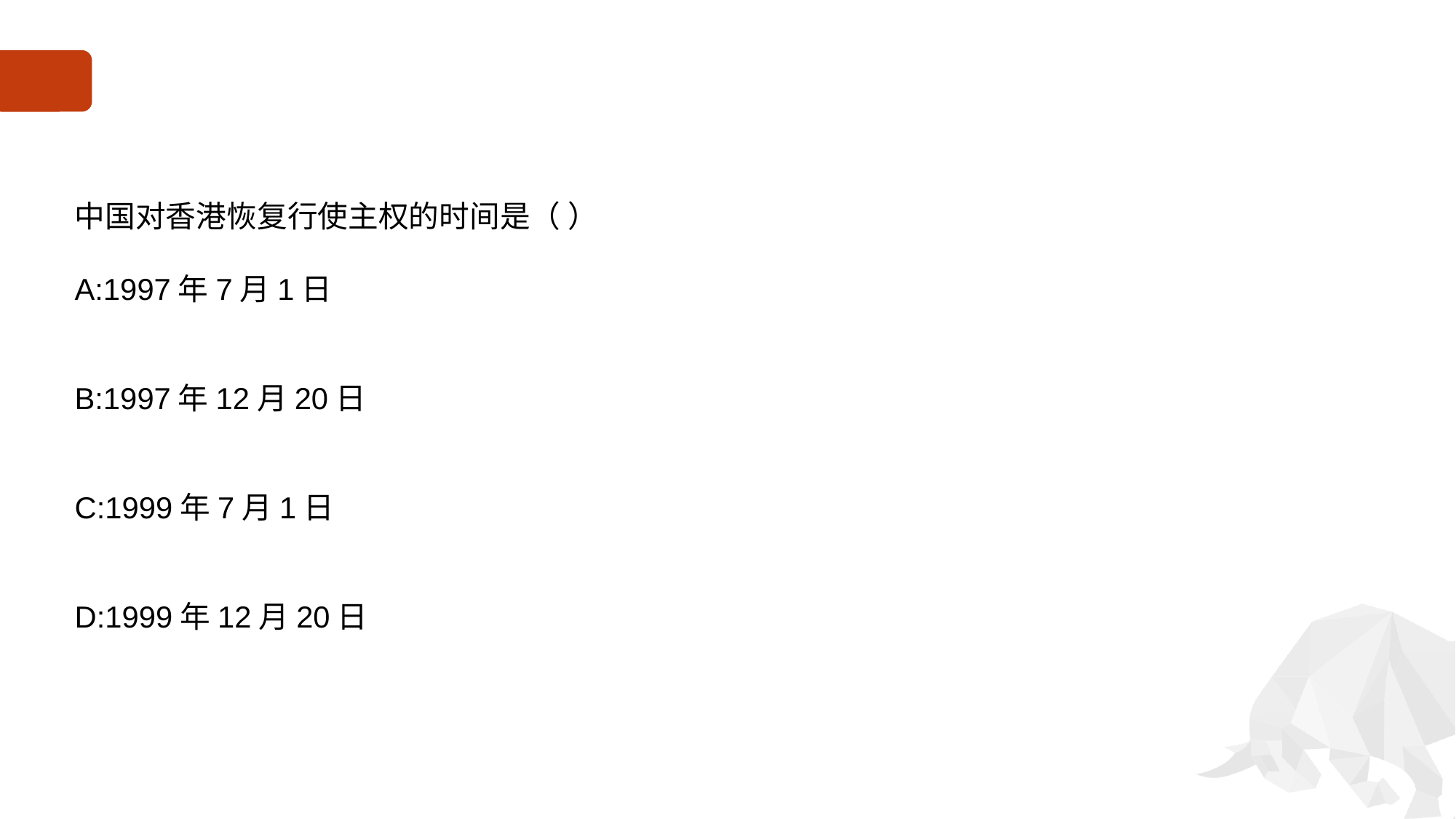

#
中国对香港恢复行使主权的时间是（ ）

A:1997年7月1日

B:1997年12月20日

C:1999年7月1日

D:1999年12月20日